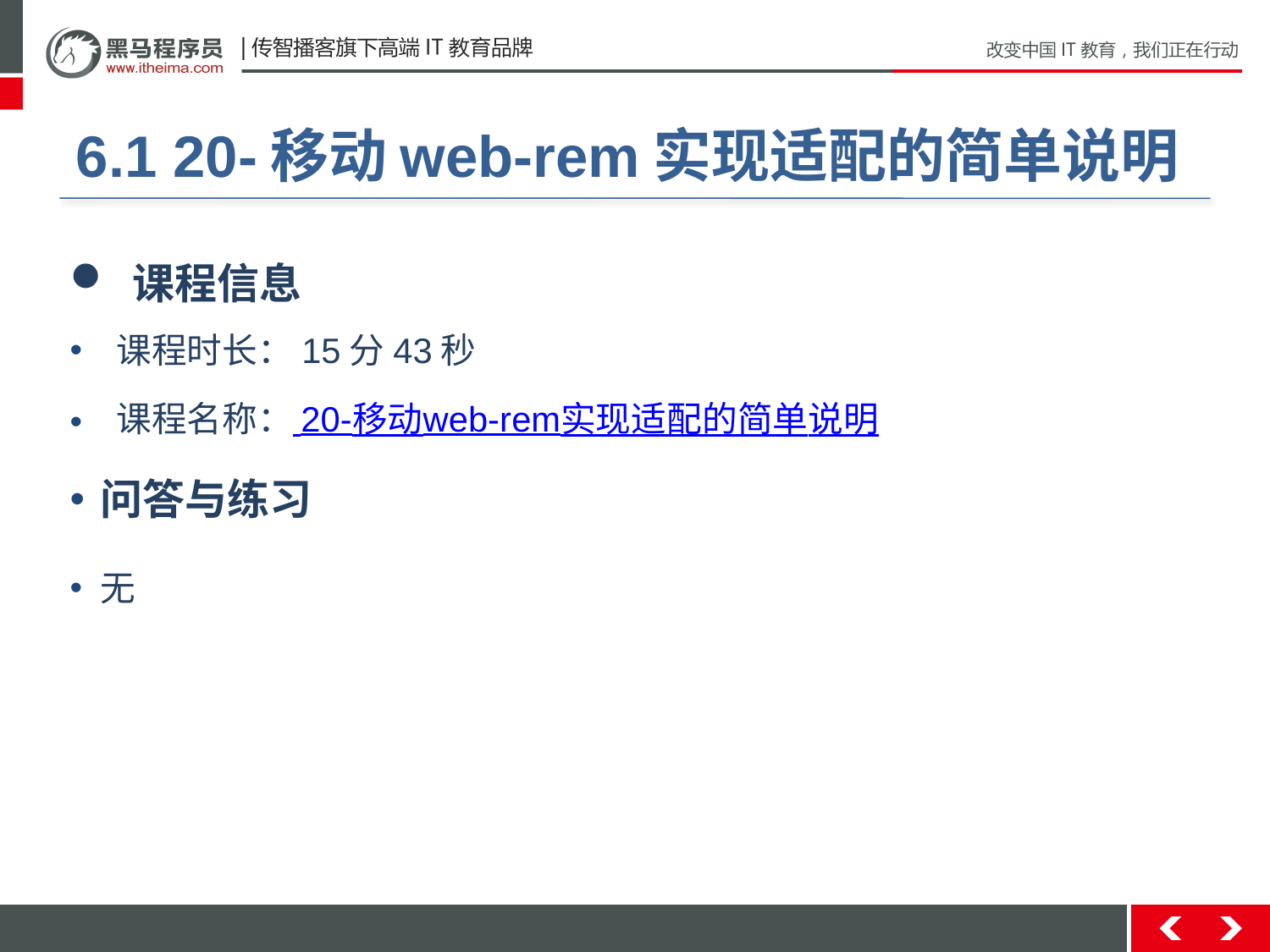

#
6.1 20-移动web-rem实现适配的简单说明
 课程信息
 课程时长：15分43秒
 课程名称： 20-移动web-rem实现适配的简单说明
问答与练习
无